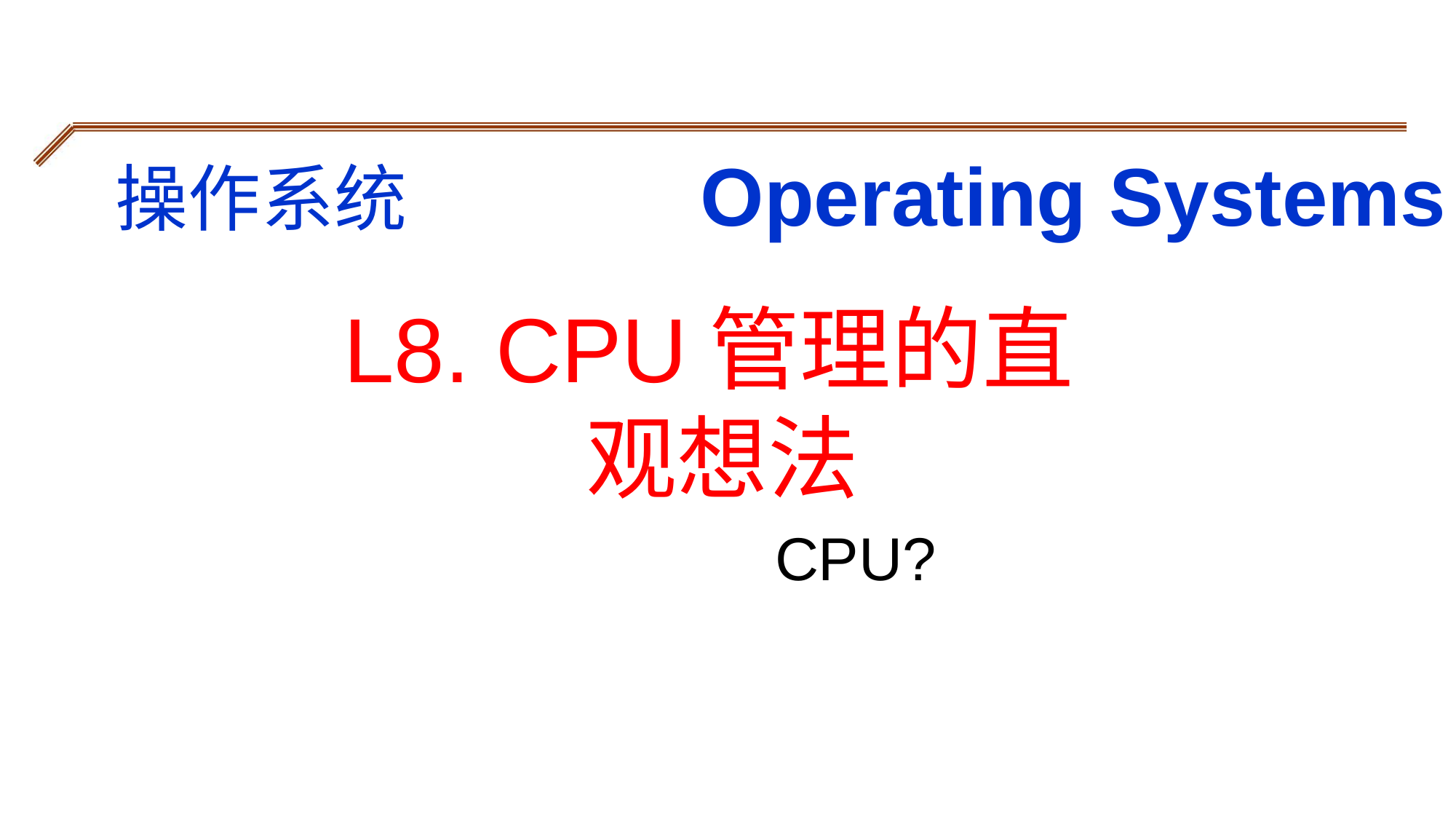

Operating Systems
操作系统
L8. CPU管理的直
观想法
CPU?